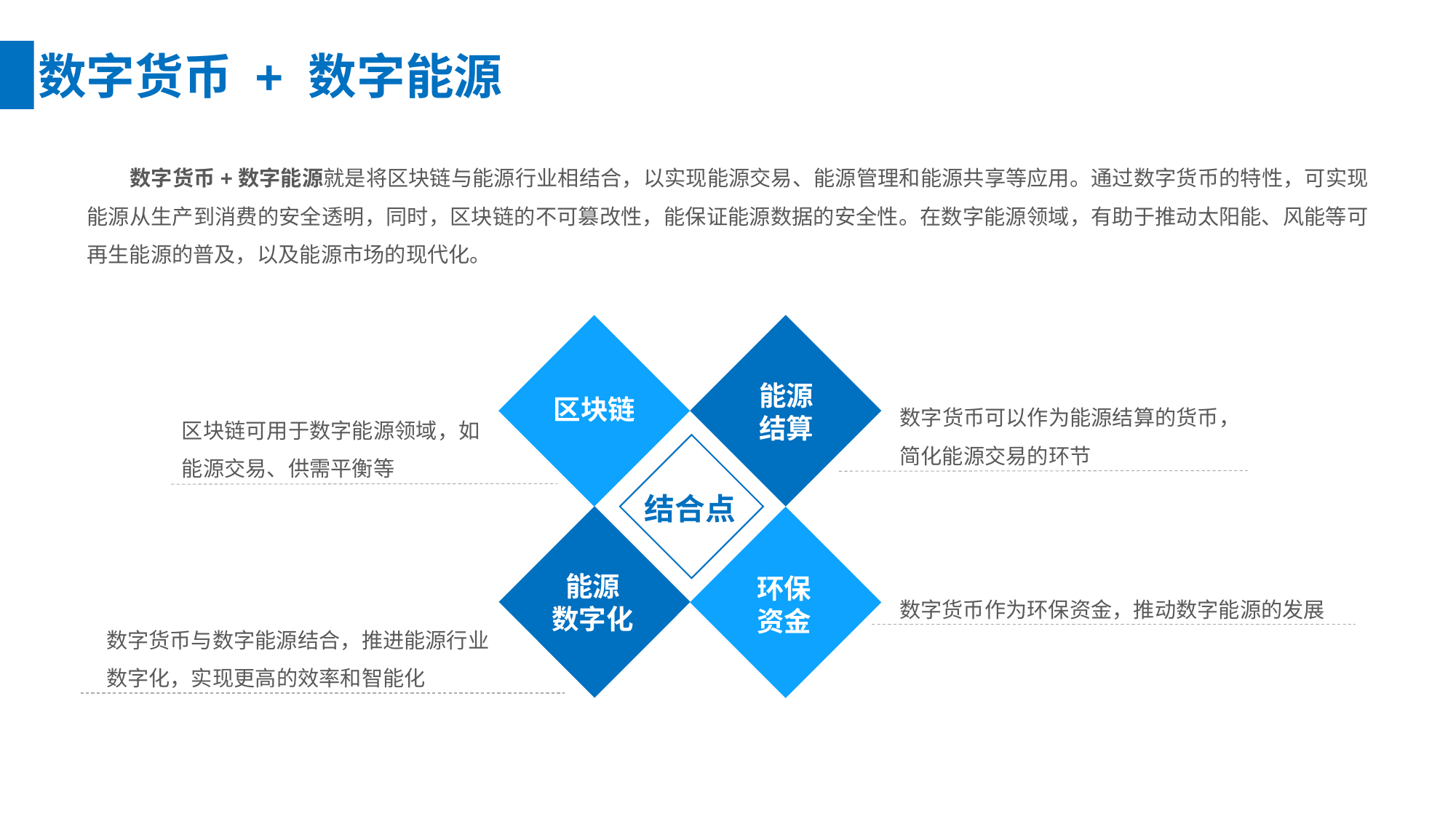

数字货币 + 数字能源

数字货币+数字能源就是将区块链与能源行业相结合，以实现能源交易、能源管理和能源共享等应用。通过数字货币的特性，可实现能源从生产到消费的安全透明，同时，区块链的不可篡改性，能保证能源数据的安全性。在数字能源领域，有助于推动太阳能、风能等可再生能源的普及，以及能源市场的现代化。

能源结算
区块链

结合点
环保资金

能源
数字化
数字货币可以作为能源结算的货币，简化能源交易的环节
区块链可用于数字能源领域，如能源交易、供需平衡等
数字货币作为环保资金，推动数字能源的发展
数字货币与数字能源结合，推进能源行业数字化，实现更高的效率和智能化